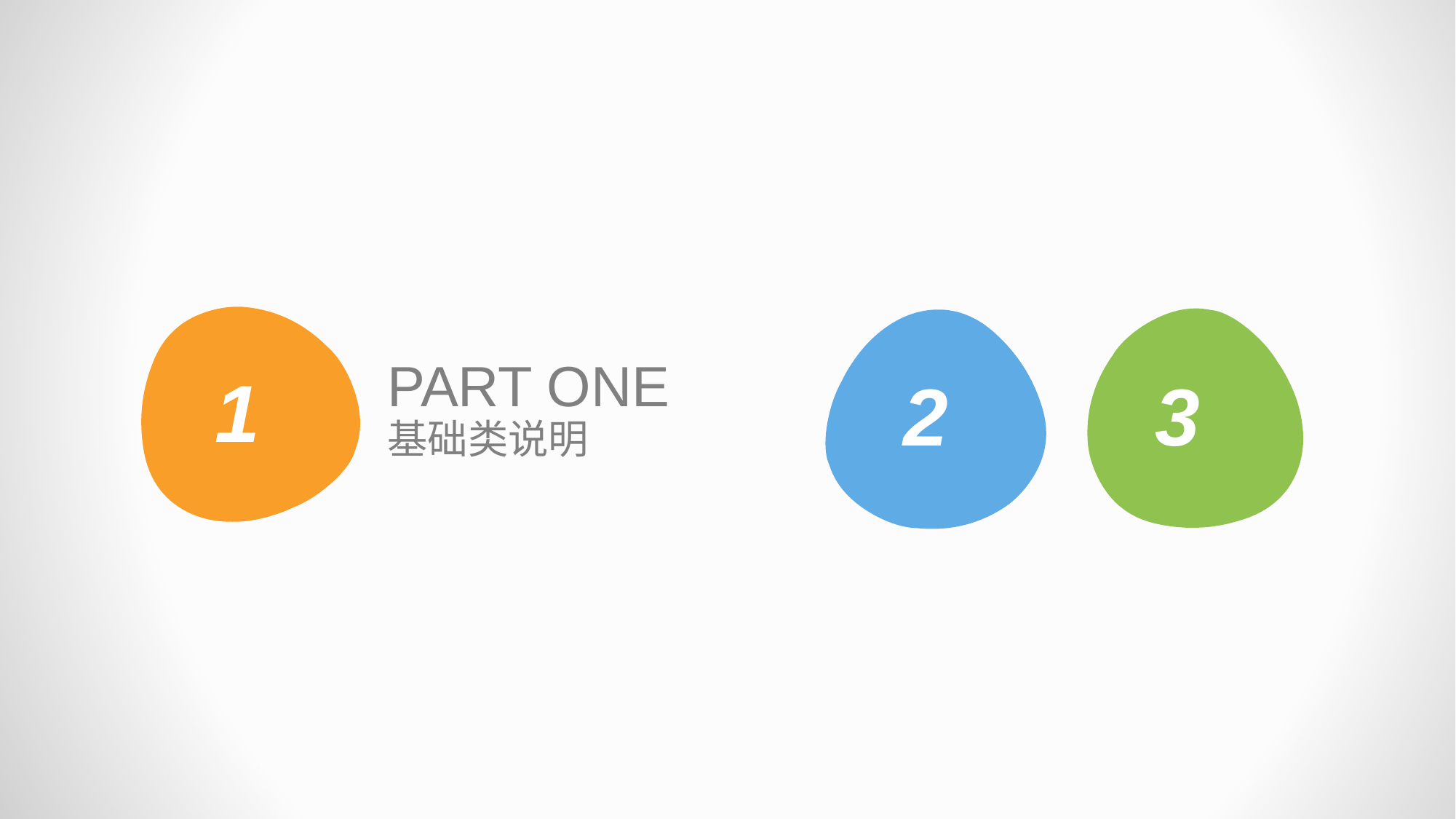

PART ONE
基础类说明
1
2
3
3